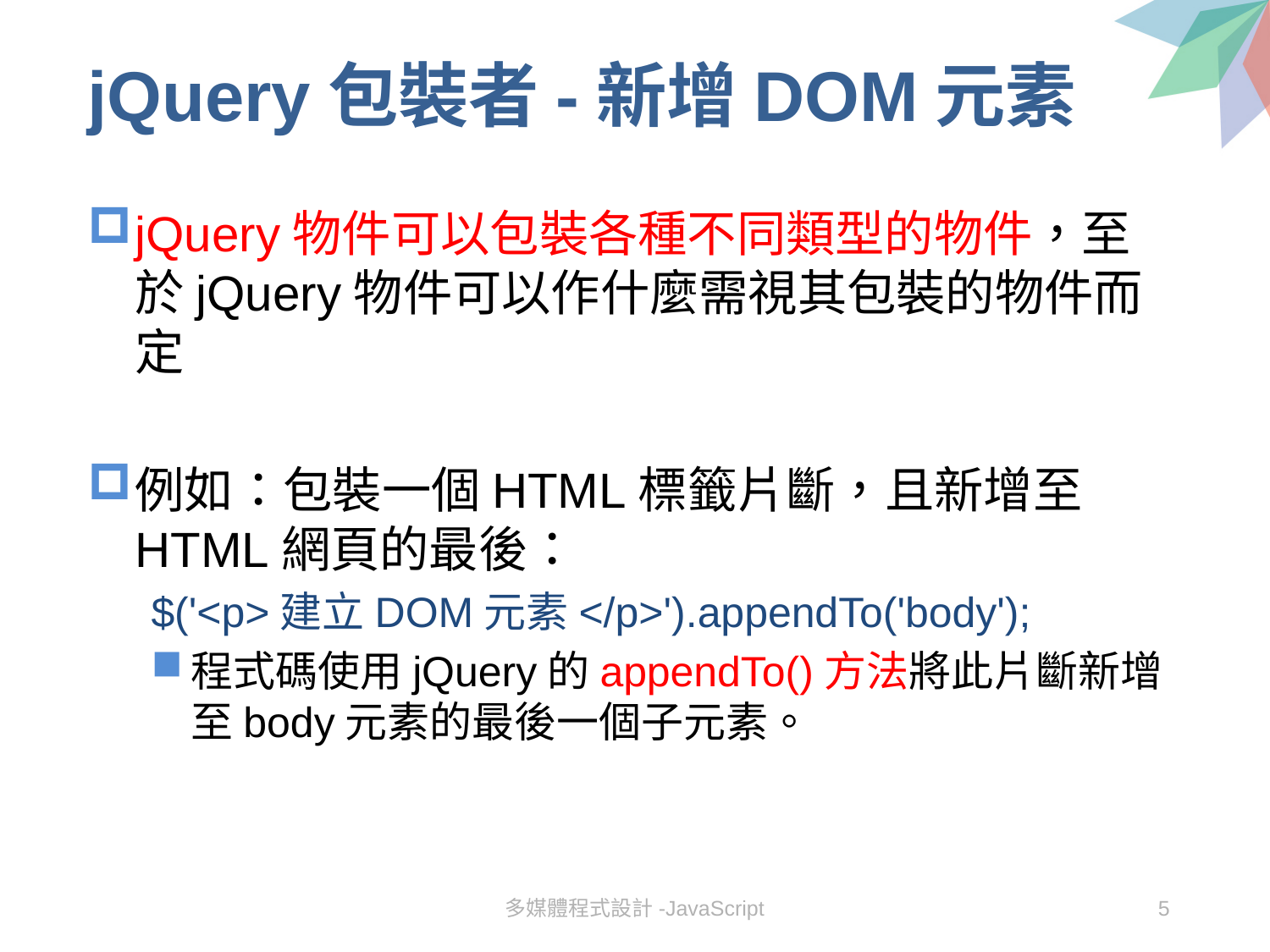

# jQuery包裝者-新增DOM元素
jQuery物件可以包裝各種不同類型的物件，至於jQuery物件可以作什麼需視其包裝的物件而定

例如：包裝一個HTML標籤片斷，且新增至HTML網頁的最後：
$('<p>建立DOM元素</p>').appendTo('body');
程式碼使用jQuery的appendTo()方法將此片斷新增至body元素的最後一個子元素。
多媒體程式設計-JavaScript
5